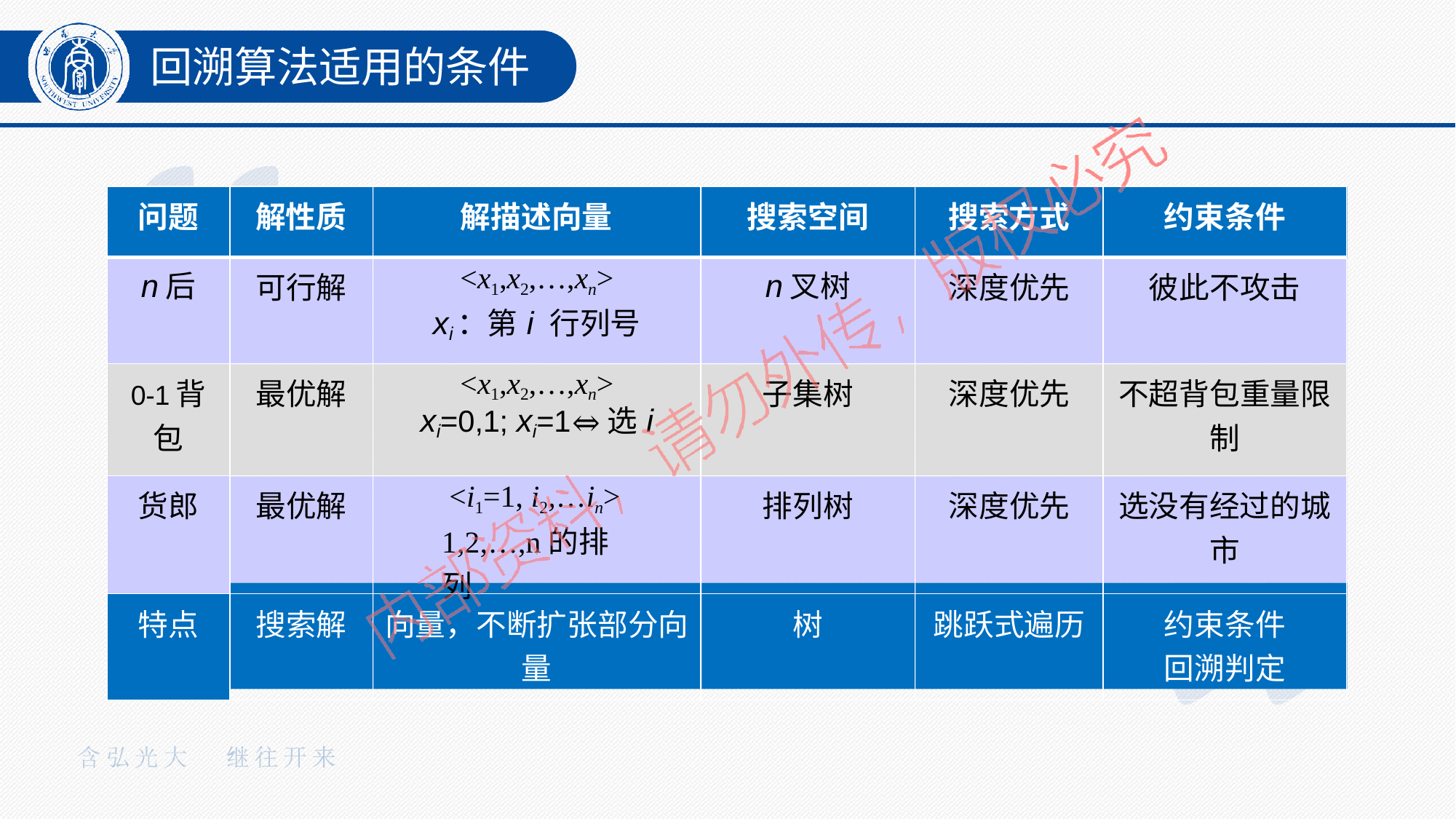

# 回溯算法适用的条件

| 问题 | 解性质 | 解描述向量 | 搜索空间 | 搜索方式 | 约束条件 |
| --- | --- | --- | --- | --- | --- |
| n后 | 可行解 | <x1,x2,…,xn> xi：第i 行列号 | n叉树 | 深度优先 | 彼此不攻击 |
| 0-1背 包 | 最优解 | <x1,x2,…,xn> xi=0,1; xi=1⇔选i | 子集树 | 深度优先 | 不超背包重量限 制 |
| 货郎 | 最优解 | <i1=1, i2,…in> 1,2,…,n的排列 | 排列树 | 深度优先 | 选没有经过的城 市 |
| 特点 | 搜索解 | 向量，不断扩张部分向 量 | 树 | 跳跃式遍历 | 约束条件 回溯判定 |